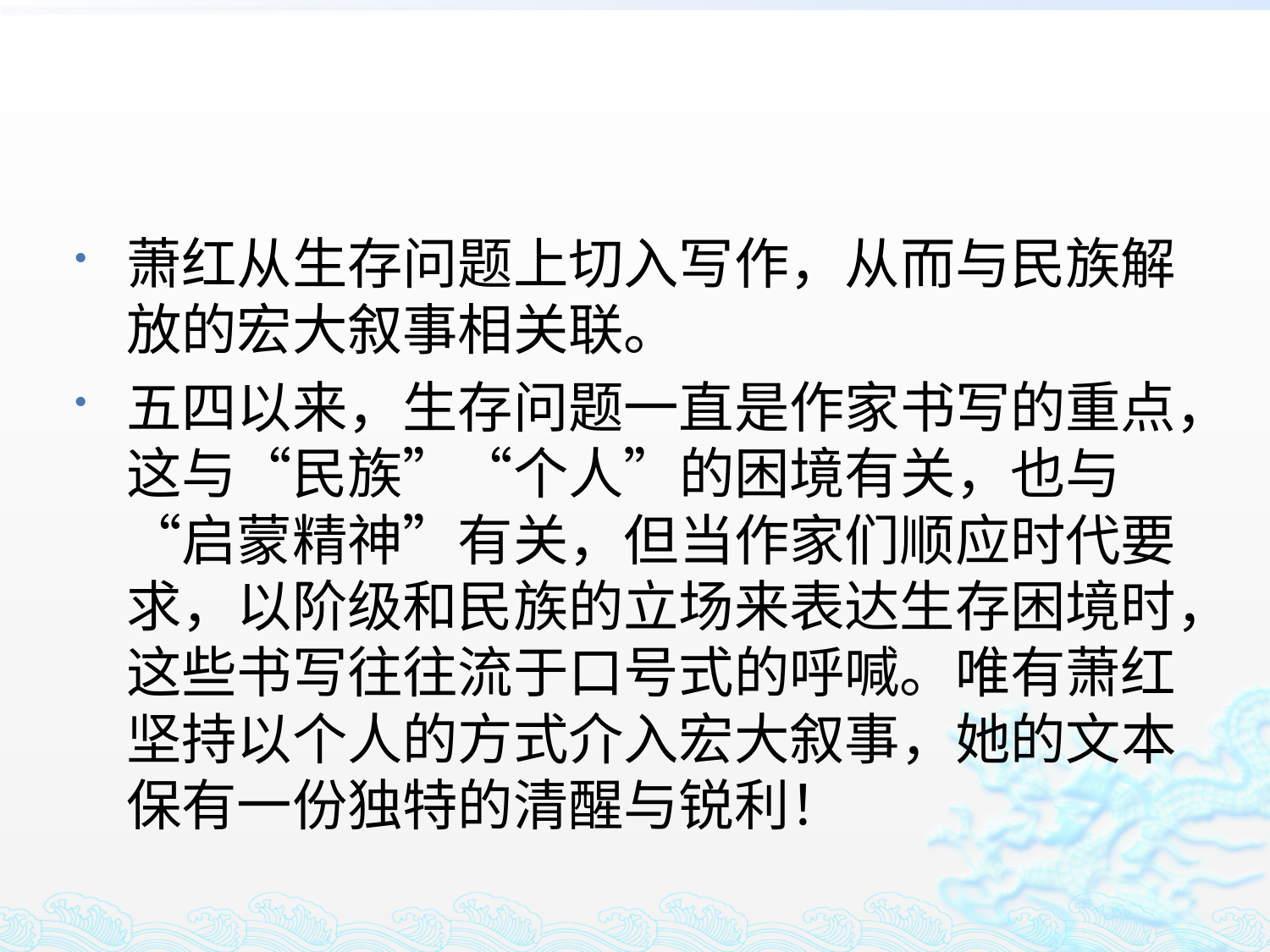

#
萧红从生存问题上切入写作，从而与民族解放的宏大叙事相关联。
五四以来，生存问题一直是作家书写的重点，这与“民族”“个人”的困境有关，也与“启蒙精神”有关，但当作家们顺应时代要求，以阶级和民族的立场来表达生存困境时，这些书写往往流于口号式的呼喊。唯有萧红坚持以个人的方式介入宏大叙事，她的文本保有一份独特的清醒与锐利！